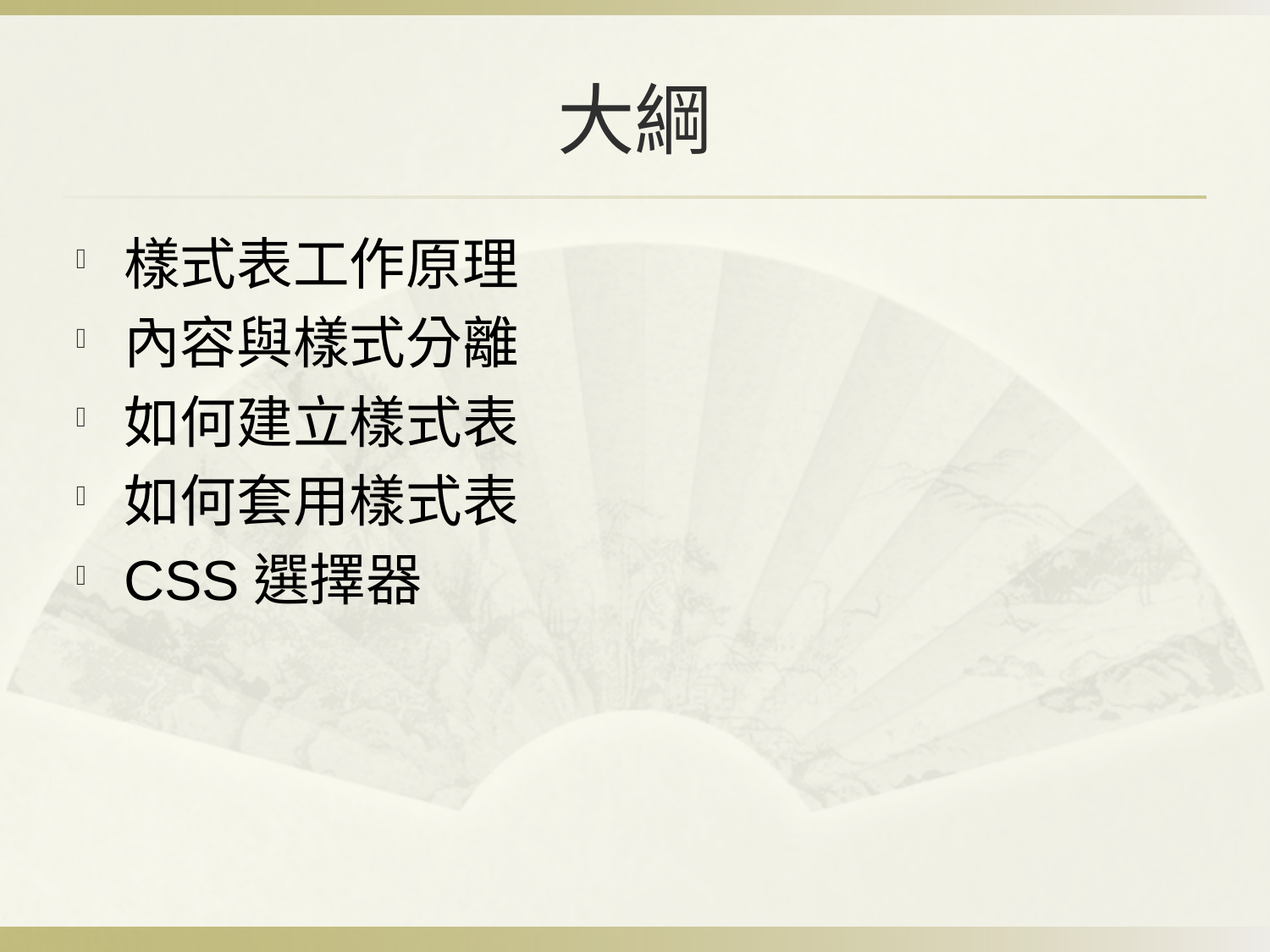

# 大綱
樣式表工作原理
內容與樣式分離
如何建立樣式表
如何套用樣式表
CSS選擇器